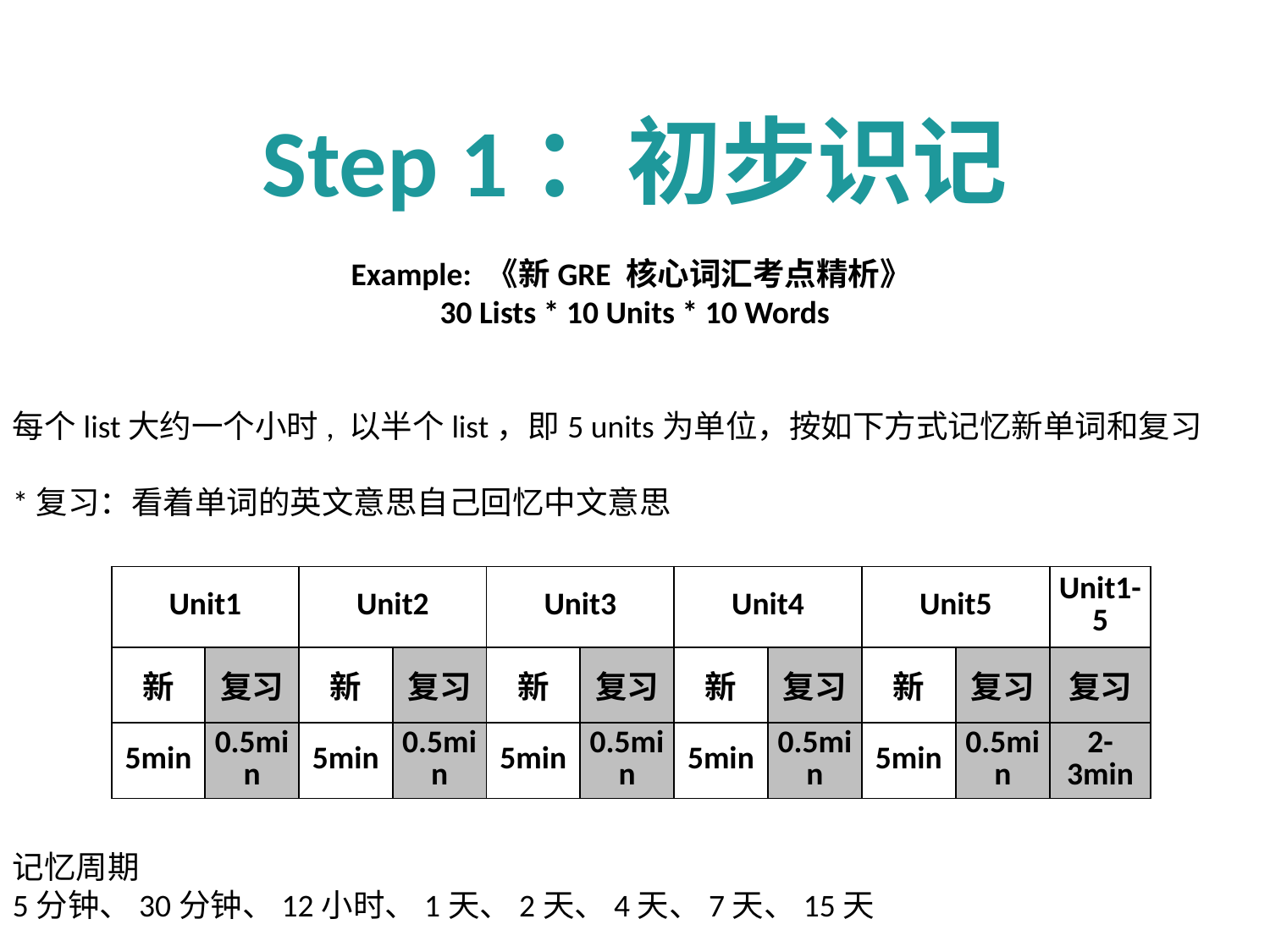

Step 1：初步识记

Example: 《新GRE 核心词汇考点精析》
30 Lists * 10 Units * 10 Words

每个list大约一个小时, 以半个list，即5 units为单位，按如下方式记忆新单词和复习

*复习：看着单词的英文意思自己回忆中文意思

| Unit1 |  | Unit2 |  | Unit3 |  | Unit4 |  | Unit5 |  | Unit1-5 |
| --- | --- | --- | --- | --- | --- | --- | --- | --- | --- | --- |
| 新 | 复习 | 新 | 复习 | 新 | 复习 | 新 | 复习 | 新 | 复习 | 复习 |
| 5min | 0.5min | 5min | 0.5min | 5min | 0.5min | 5min | 0.5min | 5min | 0.5min | 2-3min |
记忆周期
5分钟、30分钟、12小时、1天、2天、4天、7天、15天